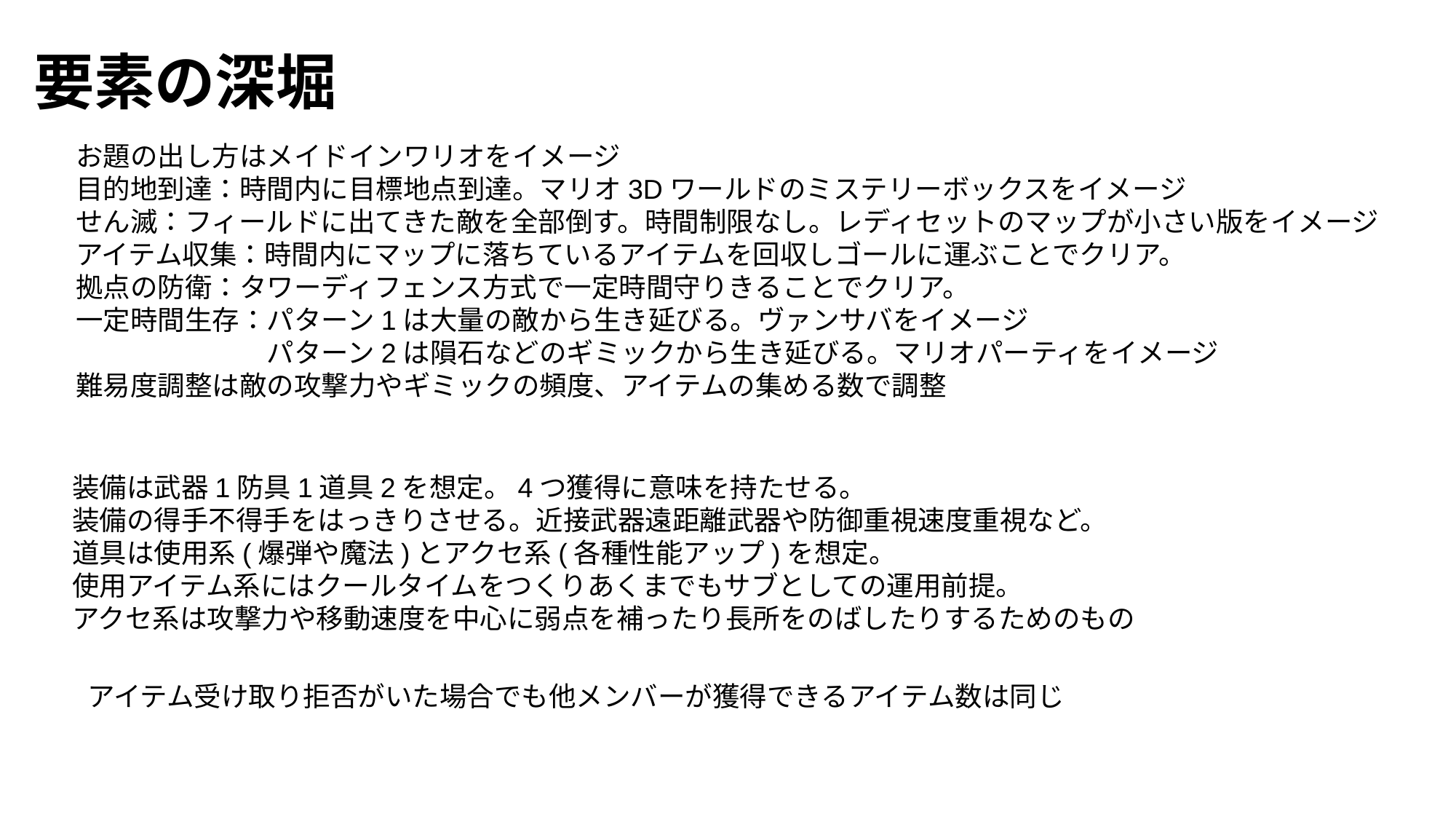

要素の深堀
お題の出し方はメイドインワリオをイメージ
目的地到達：時間内に目標地点到達。マリオ3Dワールドのミステリーボックスをイメージ
せん滅：フィールドに出てきた敵を全部倒す。時間制限なし。レディセットのマップが小さい版をイメージ
アイテム収集：時間内にマップに落ちているアイテムを回収しゴールに運ぶことでクリア。
拠点の防衛：タワーディフェンス方式で一定時間守りきることでクリア。
一定時間生存：パターン1は大量の敵から生き延びる。ヴァンサバをイメージ
　　　　　　　パターン2は隕石などのギミックから生き延びる。マリオパーティをイメージ
難易度調整は敵の攻撃力やギミックの頻度、アイテムの集める数で調整
装備は武器1防具1道具2を想定。4つ獲得に意味を持たせる。
装備の得手不得手をはっきりさせる。近接武器遠距離武器や防御重視速度重視など。
道具は使用系(爆弾や魔法)とアクセ系(各種性能アップ)を想定。
使用アイテム系にはクールタイムをつくりあくまでもサブとしての運用前提。
アクセ系は攻撃力や移動速度を中心に弱点を補ったり長所をのばしたりするためのもの
アイテム受け取り拒否がいた場合でも他メンバーが獲得できるアイテム数は同じ